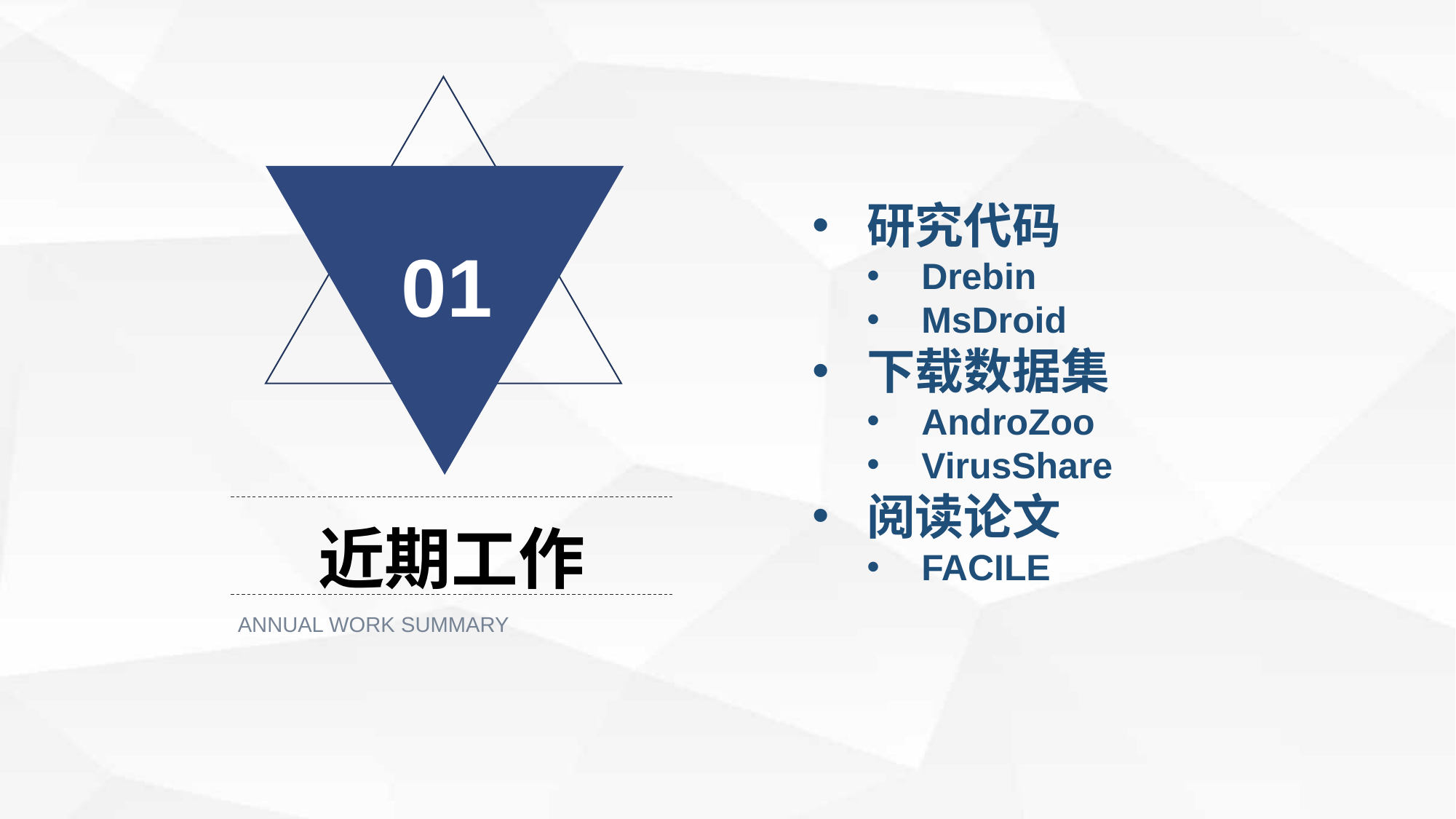

研究代码
Drebin
MsDroid
下载数据集
AndroZoo
VirusShare
阅读论文
FACILE
01
近期工作
ANNUAL WORK SUMMARY